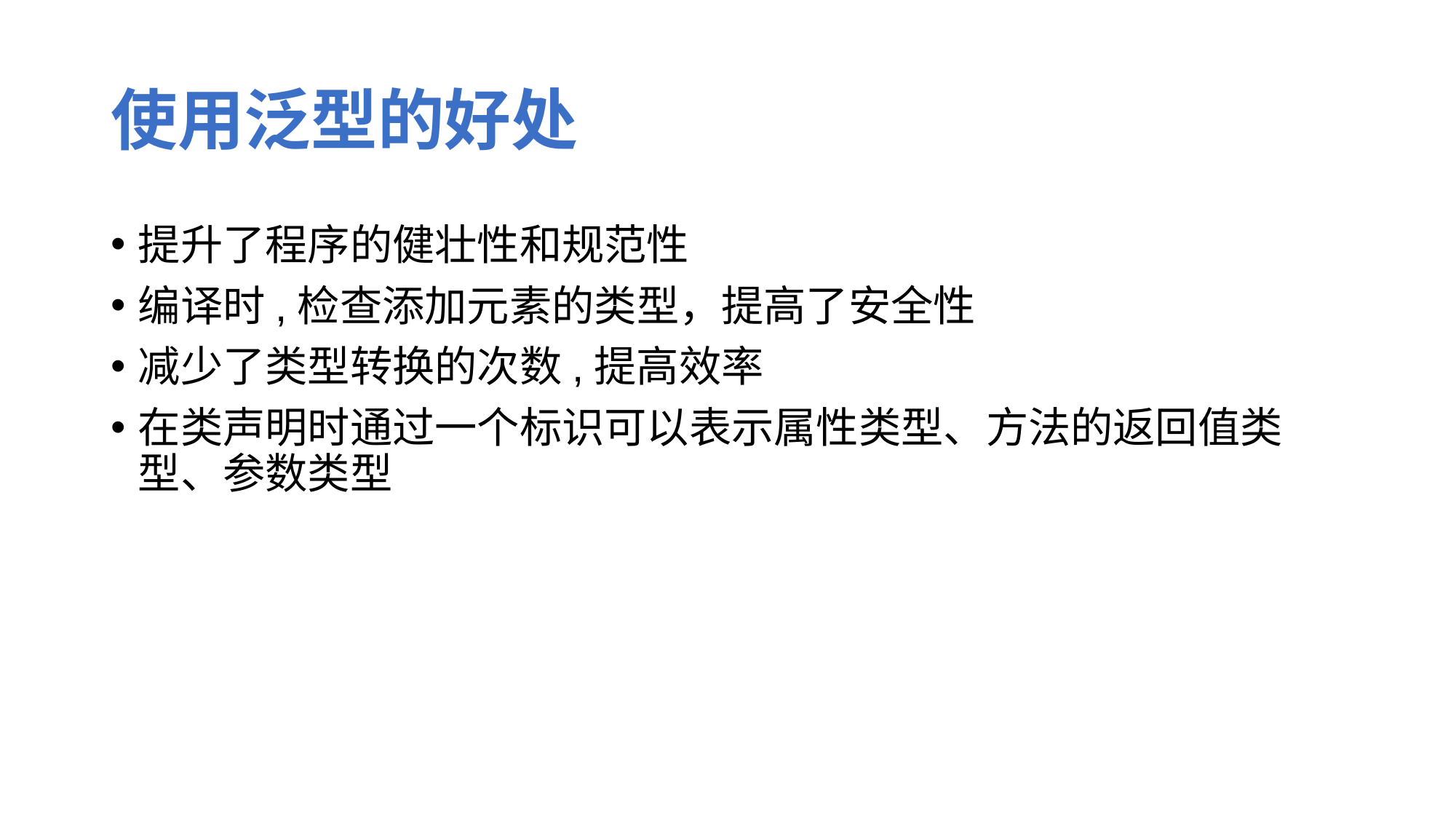

# 使用泛型的好处
提升了程序的健壮性和规范性
编译时,检查添加元素的类型，提高了安全性
减少了类型转换的次数,提高效率
在类声明时通过一个标识可以表示属性类型、方法的返回值类型、参数类型